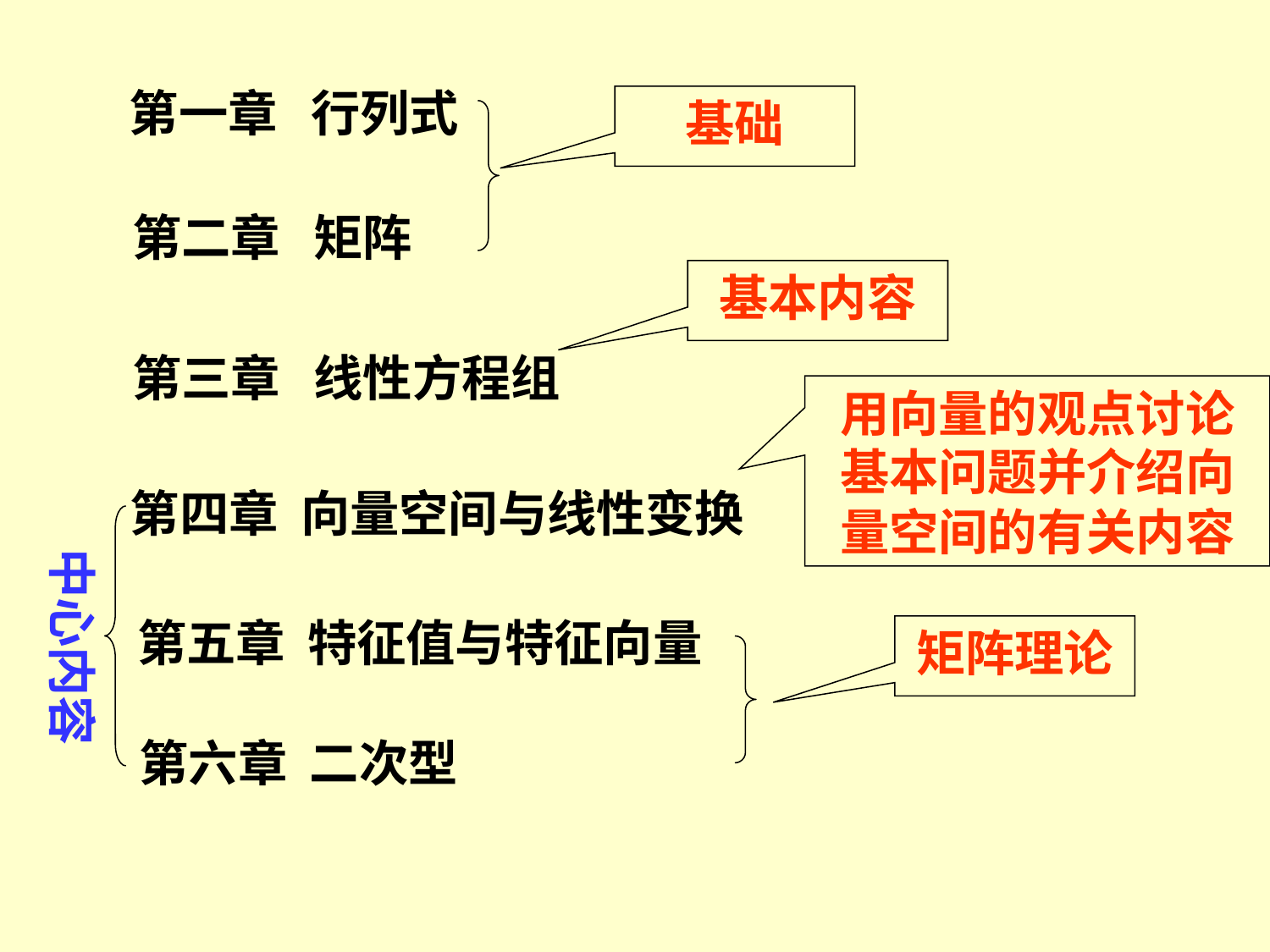

第一章   行列式
基础

第二章   矩阵
基本内容
第三章   线性方程组
用向量的观点讨论基本问题并介绍向量空间的有关内容
第四章  向量空间与线性变换

中心内容
第五章  特征值与特征向量
矩阵理论

第六章  二次型